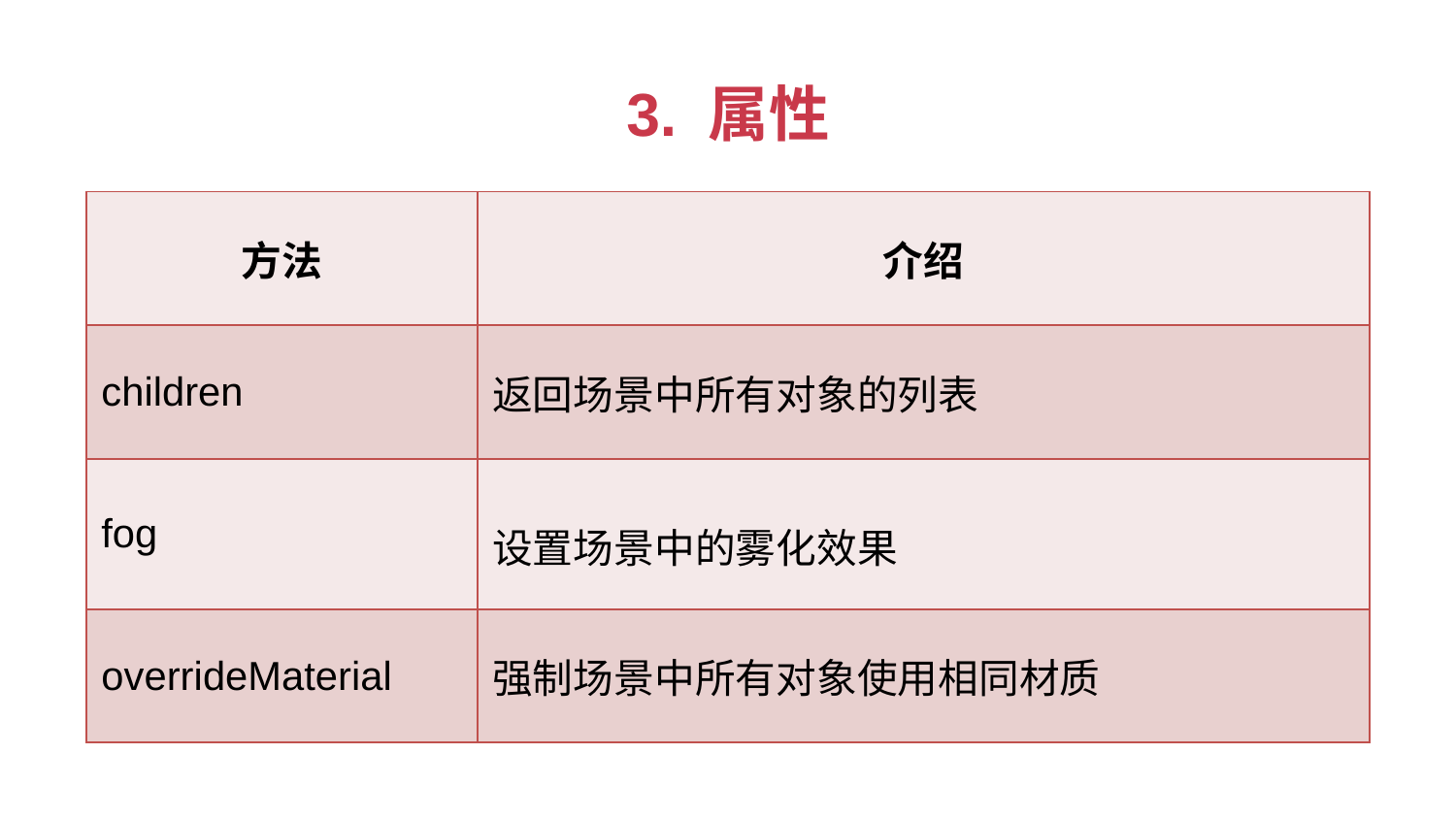

3. 属性
| 方法 | 介绍 |
| --- | --- |
| children | 返回场景中所有对象的列表 |
| fog | 设置场景中的雾化效果 |
| overrideMaterial | 强制场景中所有对象使⽤相同材质 |